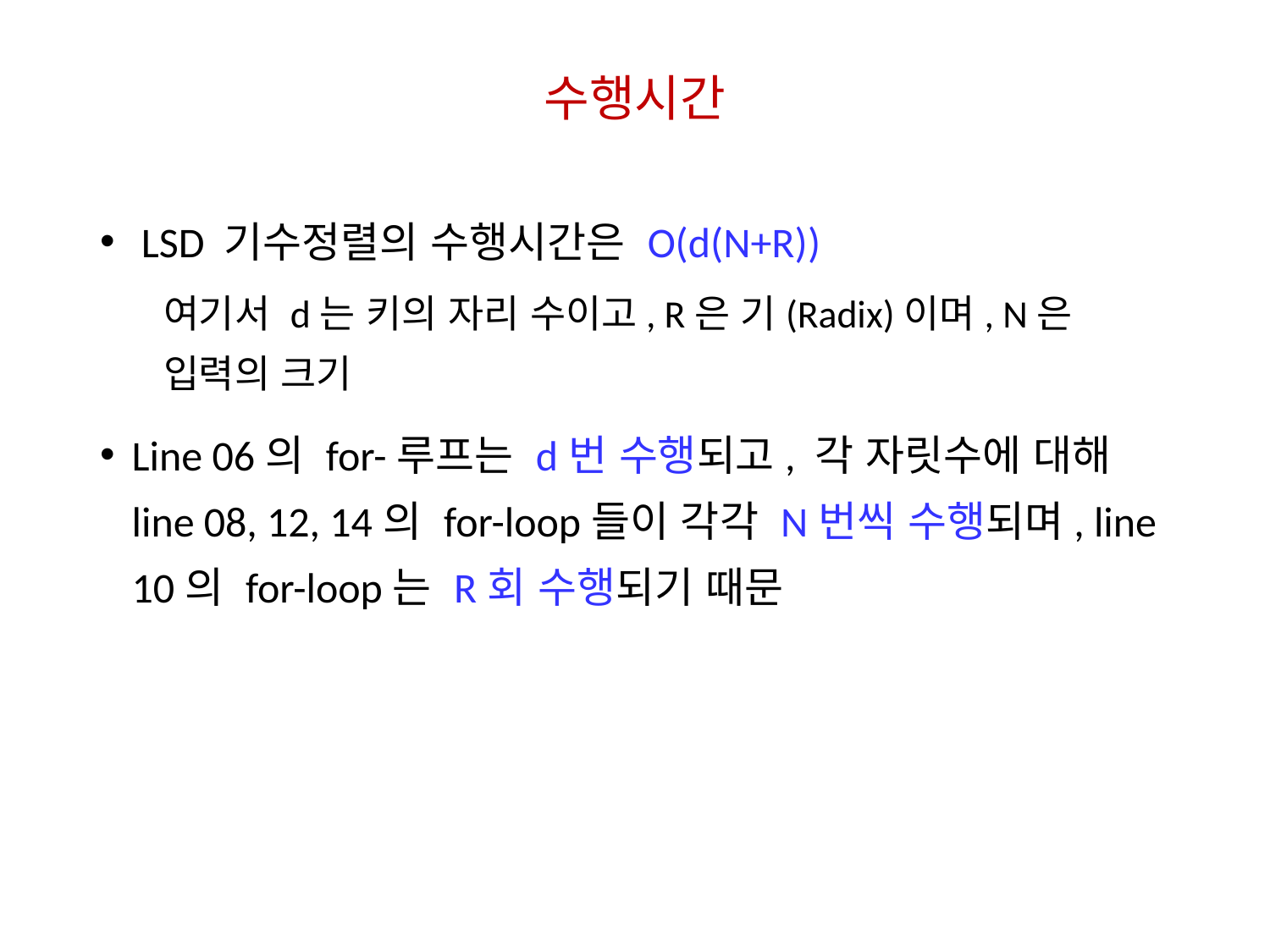

# 수행시간
 LSD 기수정렬의 수행시간은 O(d(N+R))
여기서 d는 키의 자리 수이고, R은 기(Radix)이며, N은 입력의 크기
Line 06의 for-루프는 d번 수행되고, 각 자릿수에 대해 line 08, 12, 14의 for-loop들이 각각 N번씩 수행되며, line 10의 for-loop는 R회 수행되기 때문